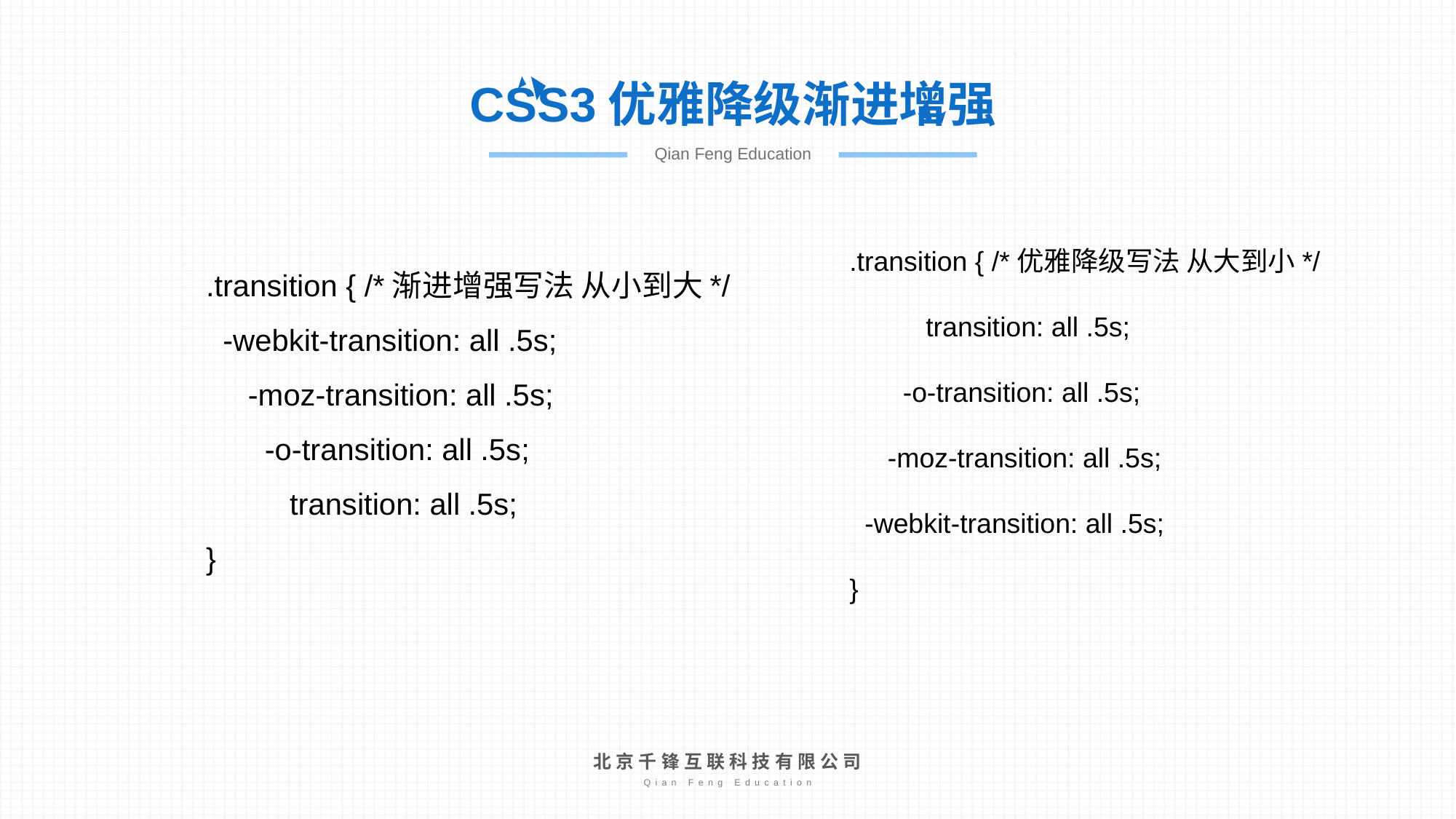

CSS3优雅降级渐进增强

Qian Feng Education

.transition { /*优雅降级写法 从大到小*/
          transition: all .5s;
       -o-transition: all .5s;
     -moz-transition: all .5s;
  -webkit-transition: all .5s;
}
.transition { /*渐进增强写法 从小到大*/
  -webkit-transition: all .5s;
     -moz-transition: all .5s;
       -o-transition: all .5s;
          transition: all .5s;
}

北京千锋互联科技有限公司
Qian Feng Education